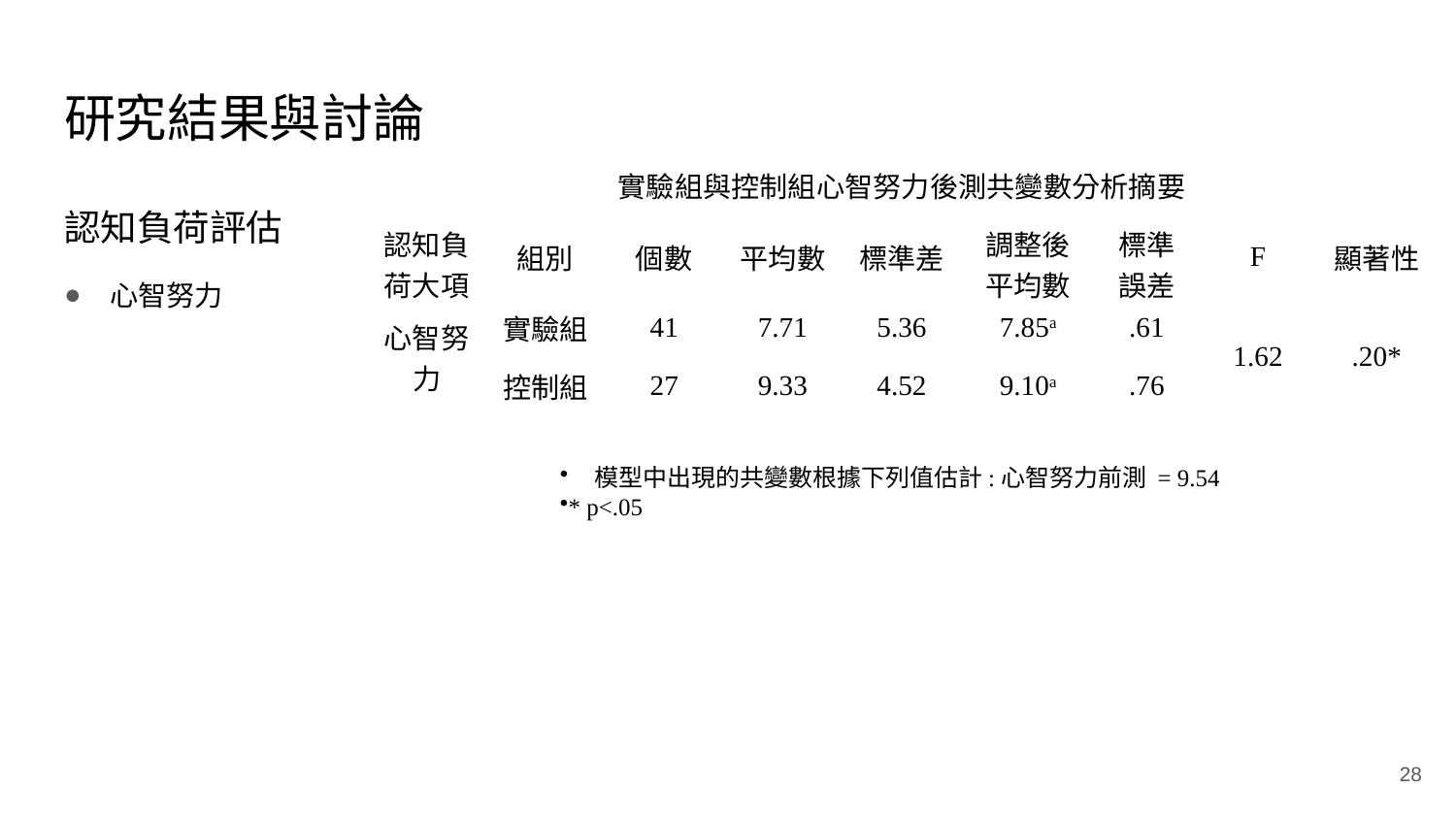

# 研究結果與討論
實驗組與控制組心智努力後測共變數分析摘要
認知負荷評估
心智努力
| 認知負荷大項 | 組別 | 個數 | 平均數 | 標準差 | 調整後平均數 | 標準誤差 | F | 顯著性 |
| --- | --- | --- | --- | --- | --- | --- | --- | --- |
| 心智努力 | 實驗組 | 41 | 7.71 | 5.36 | 7.85a | .61 | 1.62 | .20\* |
|  | 控制組 | 27 | 9.33 | 4.52 | 9.10a | .76 |  |  |
模型中出現的共變數根據下列值估計:心智努力前測 = 9.54
* p<.05
28